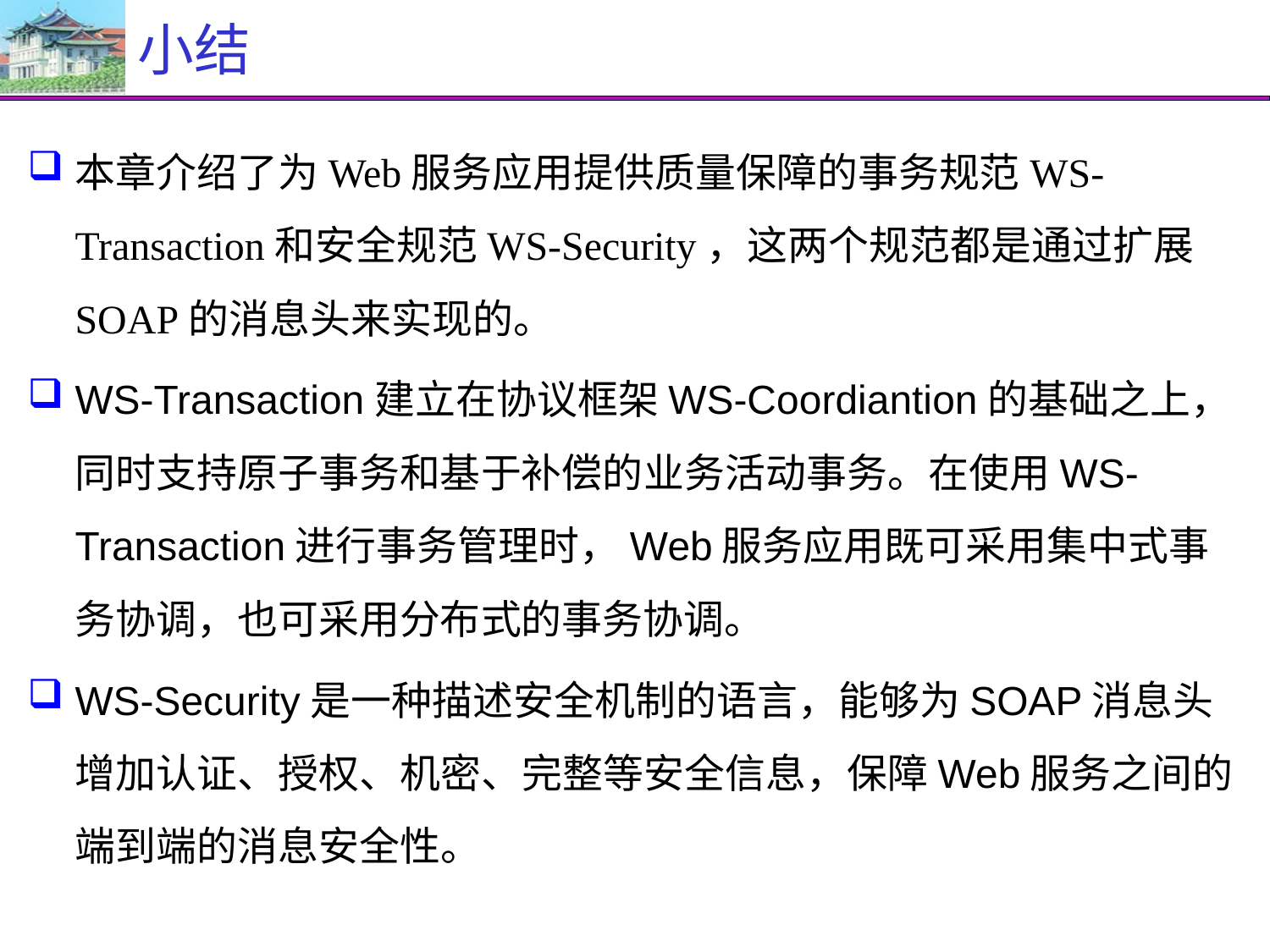

# 小结
本章介绍了为Web服务应用提供质量保障的事务规范WS-Transaction和安全规范WS-Security，这两个规范都是通过扩展SOAP的消息头来实现的。
WS-Transaction建立在协议框架WS-Coordiantion的基础之上，同时支持原子事务和基于补偿的业务活动事务。在使用WS-Transaction进行事务管理时，Web服务应用既可采用集中式事务协调，也可采用分布式的事务协调。
WS-Security是一种描述安全机制的语言，能够为SOAP消息头增加认证、授权、机密、完整等安全信息，保障Web服务之间的端到端的消息安全性。